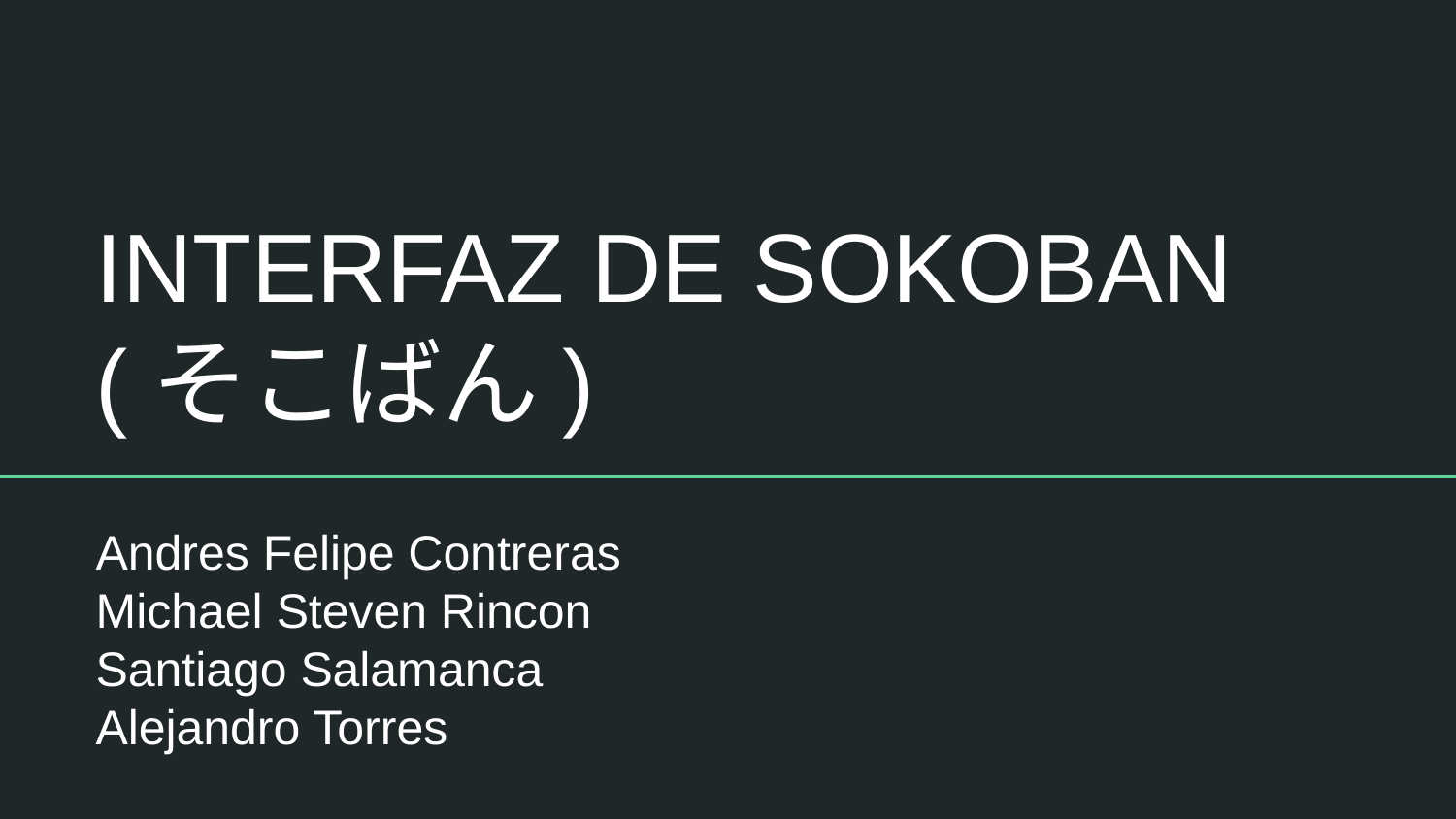

# INTERFAZ DE SOKOBAN
(そこばん)
Andres Felipe Contreras
Michael Steven Rincon
Santiago Salamanca
Alejandro Torres